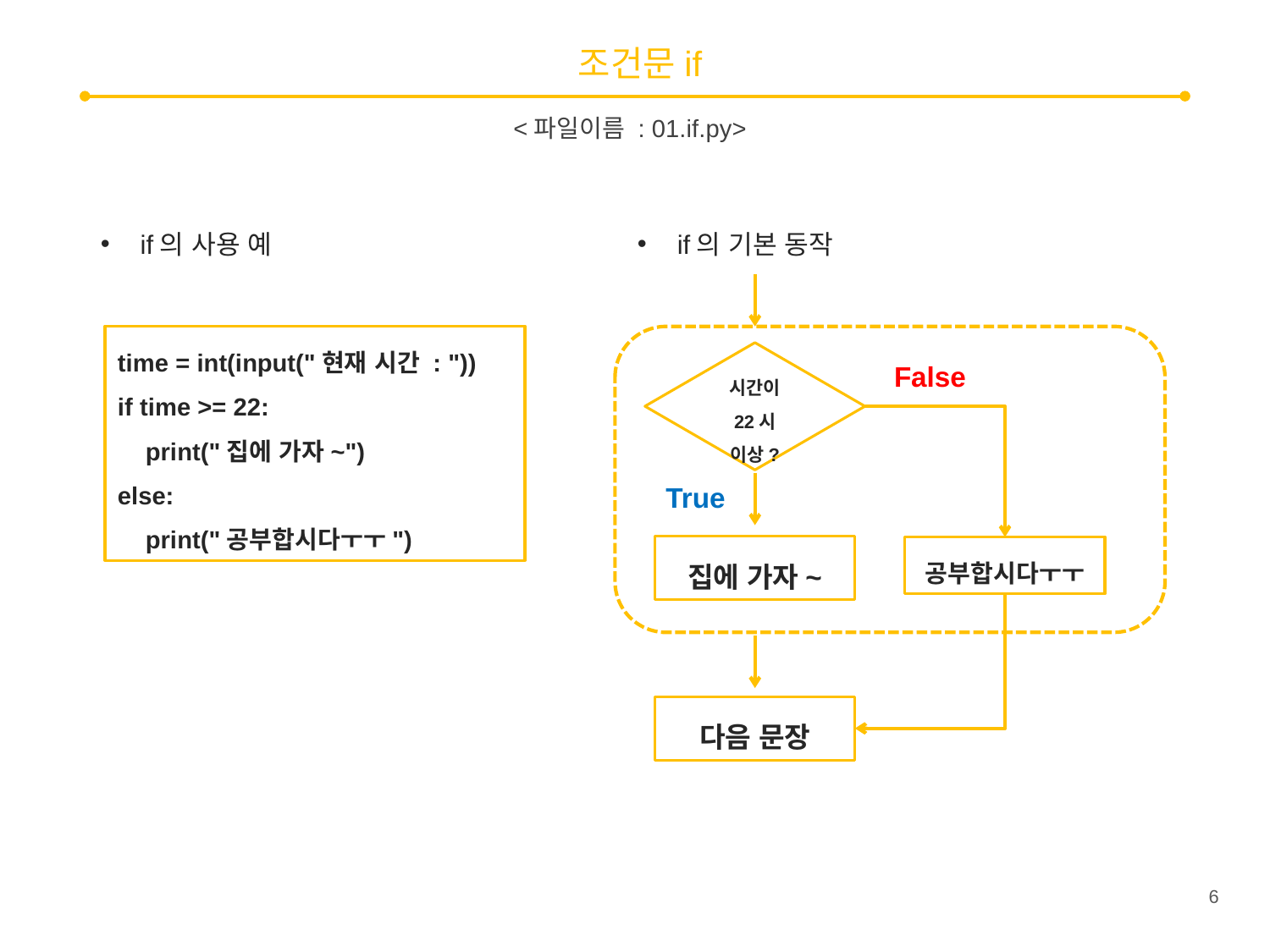

# 조건문if
<파일이름 : 01.if.py>
if의 사용 예
if의 기본 동작
time = int(input("현재 시간 : "))
if time >= 22:
    print("집에 가자~")
else:
    print("공부합시다ㅜㅜ")

False

시간이
22시 이상?
True
집에 가자~
공부합시다ㅜㅜ
다음 문장